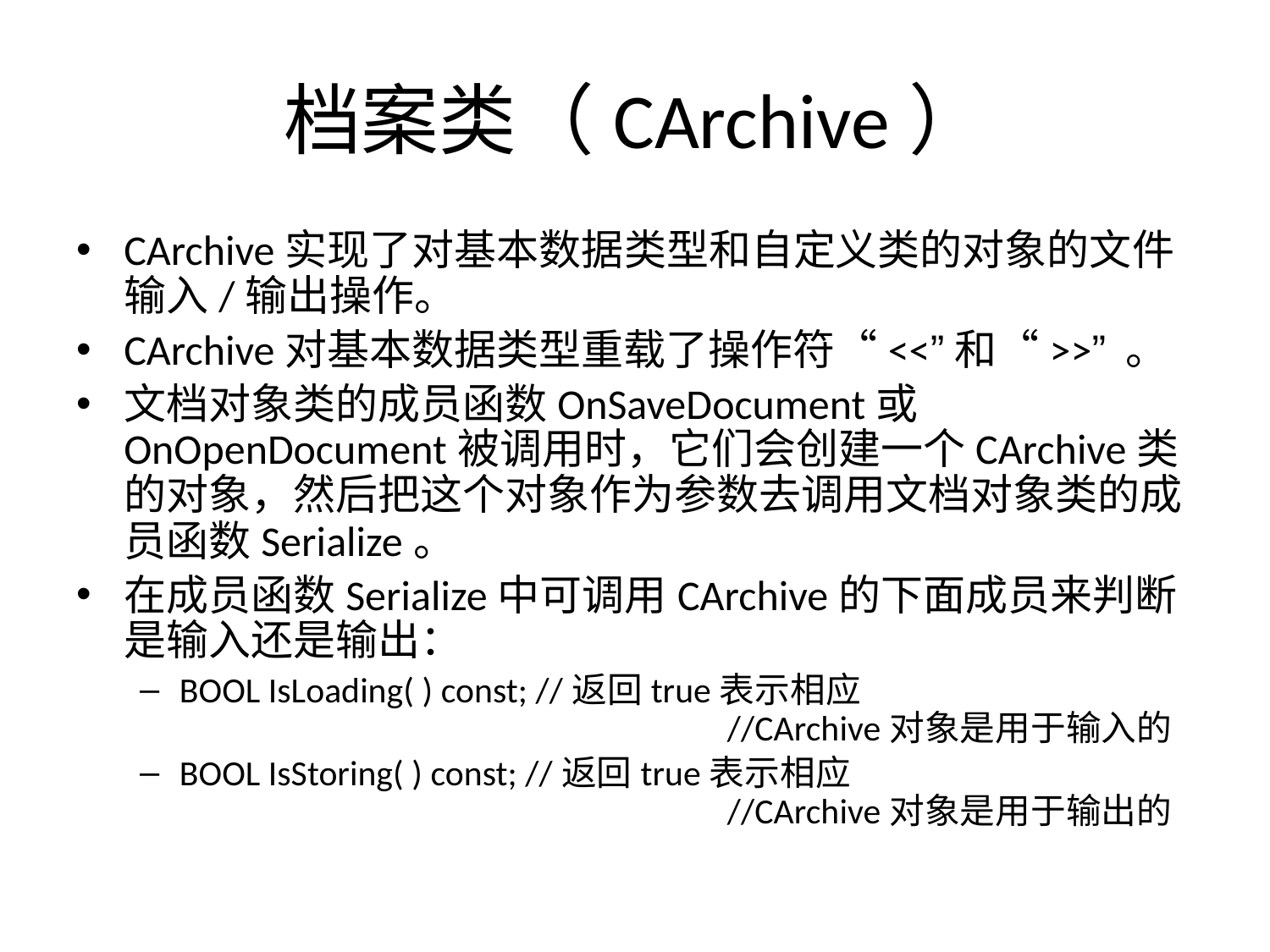

# 档案类（CArchive）
CArchive实现了对基本数据类型和自定义类的对象的文件输入/输出操作。
CArchive对基本数据类型重载了操作符“<<”和“>>” 。
文档对象类的成员函数OnSaveDocument或OnOpenDocument被调用时，它们会创建一个CArchive类的对象，然后把这个对象作为参数去调用文档对象类的成员函数Serialize。
在成员函数Serialize中可调用CArchive的下面成员来判断是输入还是输出：
BOOL IsLoading( ) const; //返回true表示相应						    //CArchive对象是用于输入的
BOOL IsStoring( ) const; //返回true表示相应						    //CArchive对象是用于输出的